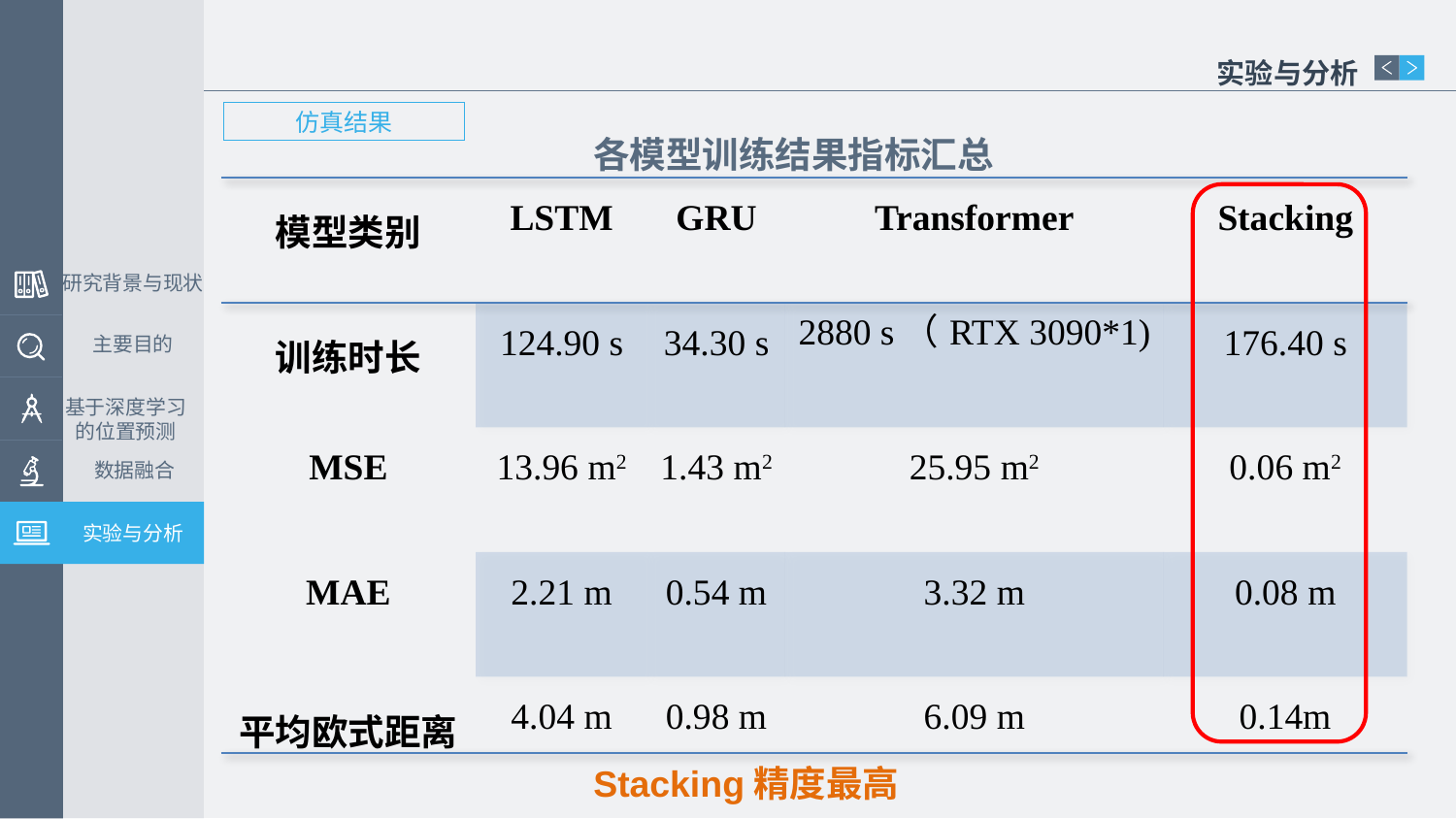

实验与分析

仿真结果
各模型训练结果指标汇总
| 模型类别 | LSTM | GRU | Transformer | Stacking |
| --- | --- | --- | --- | --- |
| 训练时长 | 124.90 s | 34.30 s | 2880 s（RTX 3090\*1) | 176.40 s |
| MSE | 13.96 m2 | 1.43 m2 | 25.95 m2 | 0.06 m2 |
| MAE | 2.21 m | 0.54 m | 3.32 m | 0.08 m |
| 平均欧式距离 | 4.04 m | 0.98 m | 6.09 m | 0.14m |

研究背景与现状

主要目的

基于深度学习的位置预测

数据融合

实验与分析

Stacking精度最高